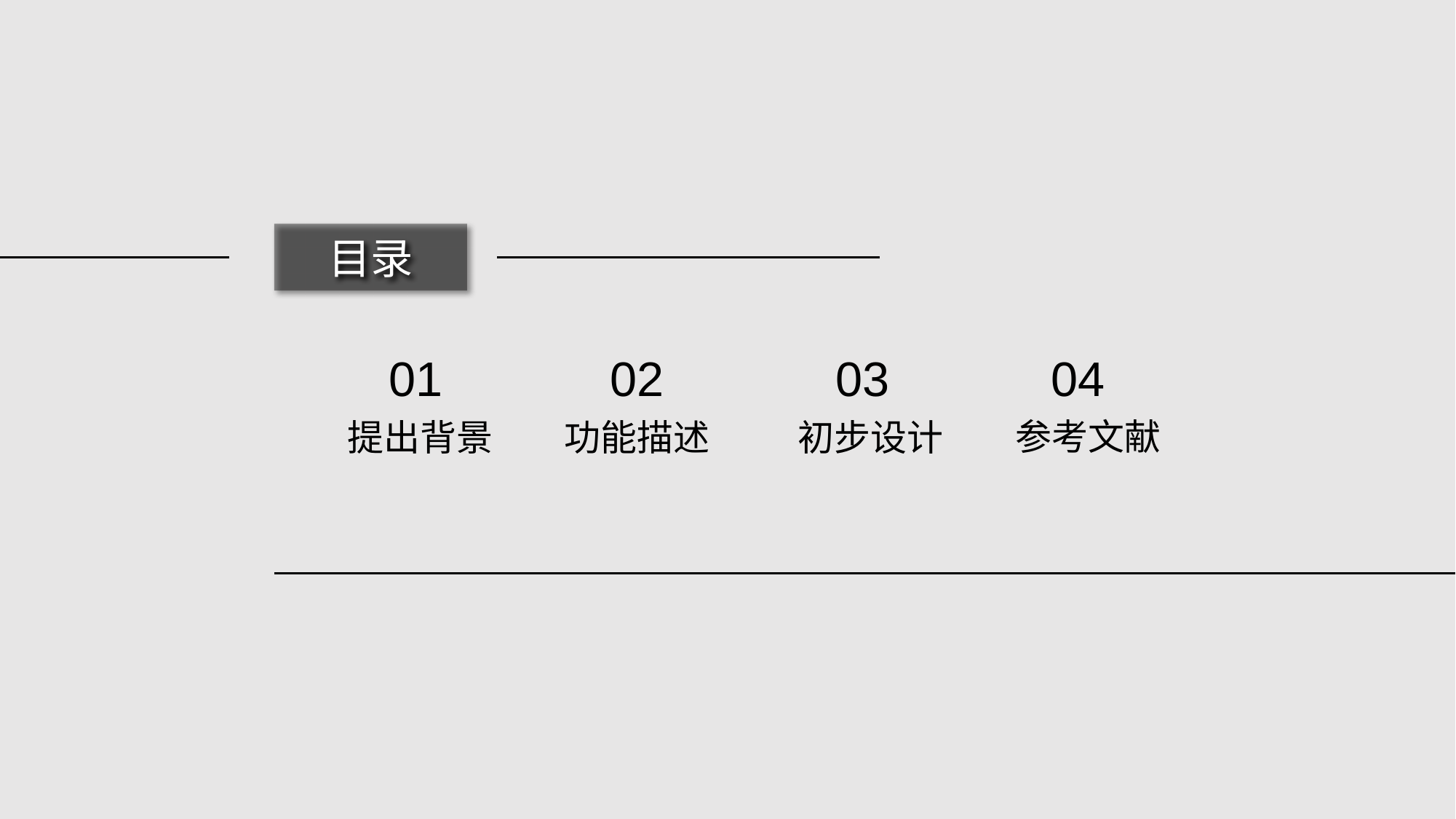

目录
01
提出背景
02
功能描述
03
初步设计
04
参考文献